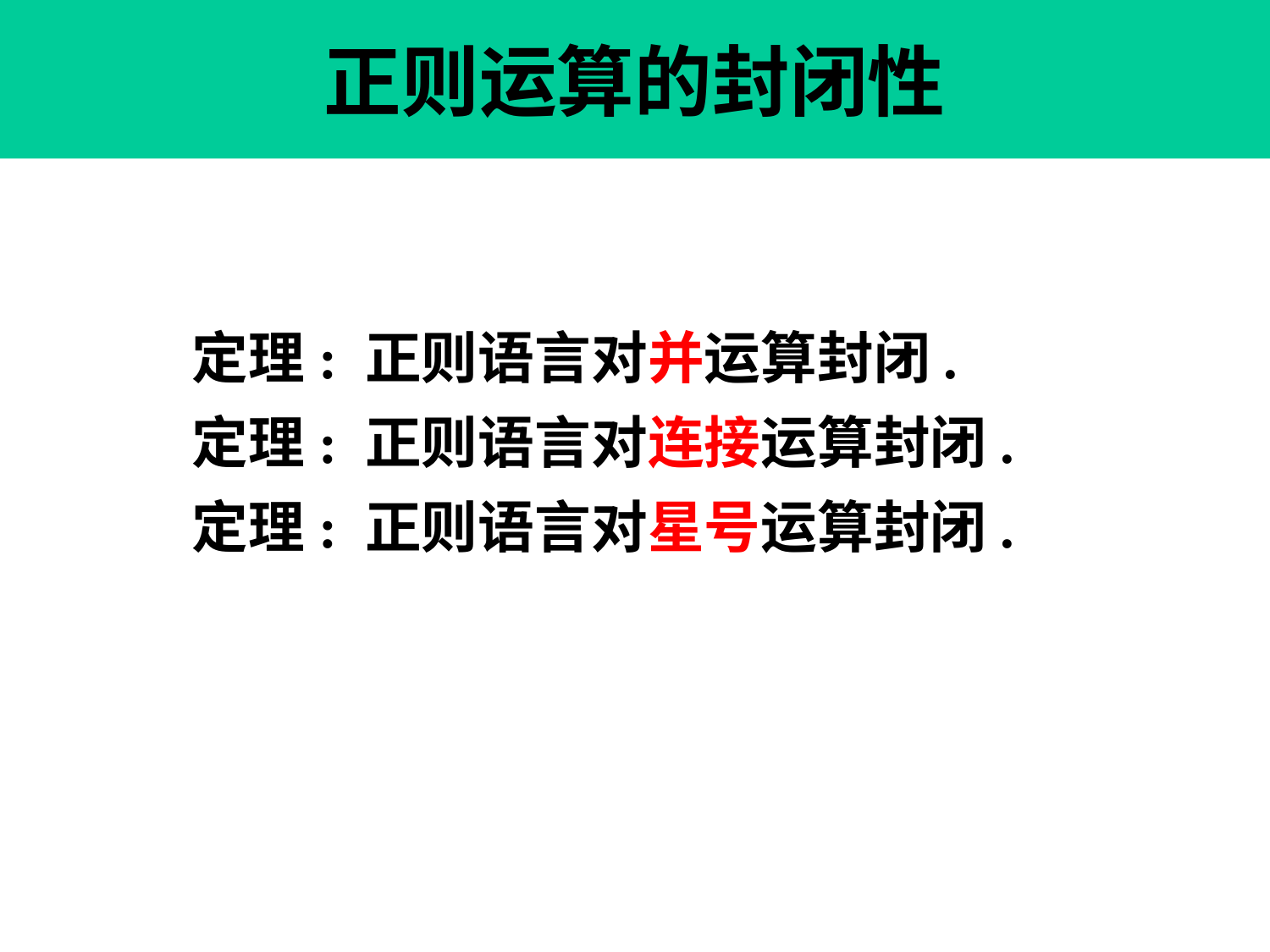

# 正则运算的封闭性
定理: 正则语言对并运算封闭.
定理: 正则语言对连接运算封闭.
定理: 正则语言对星号运算封闭.